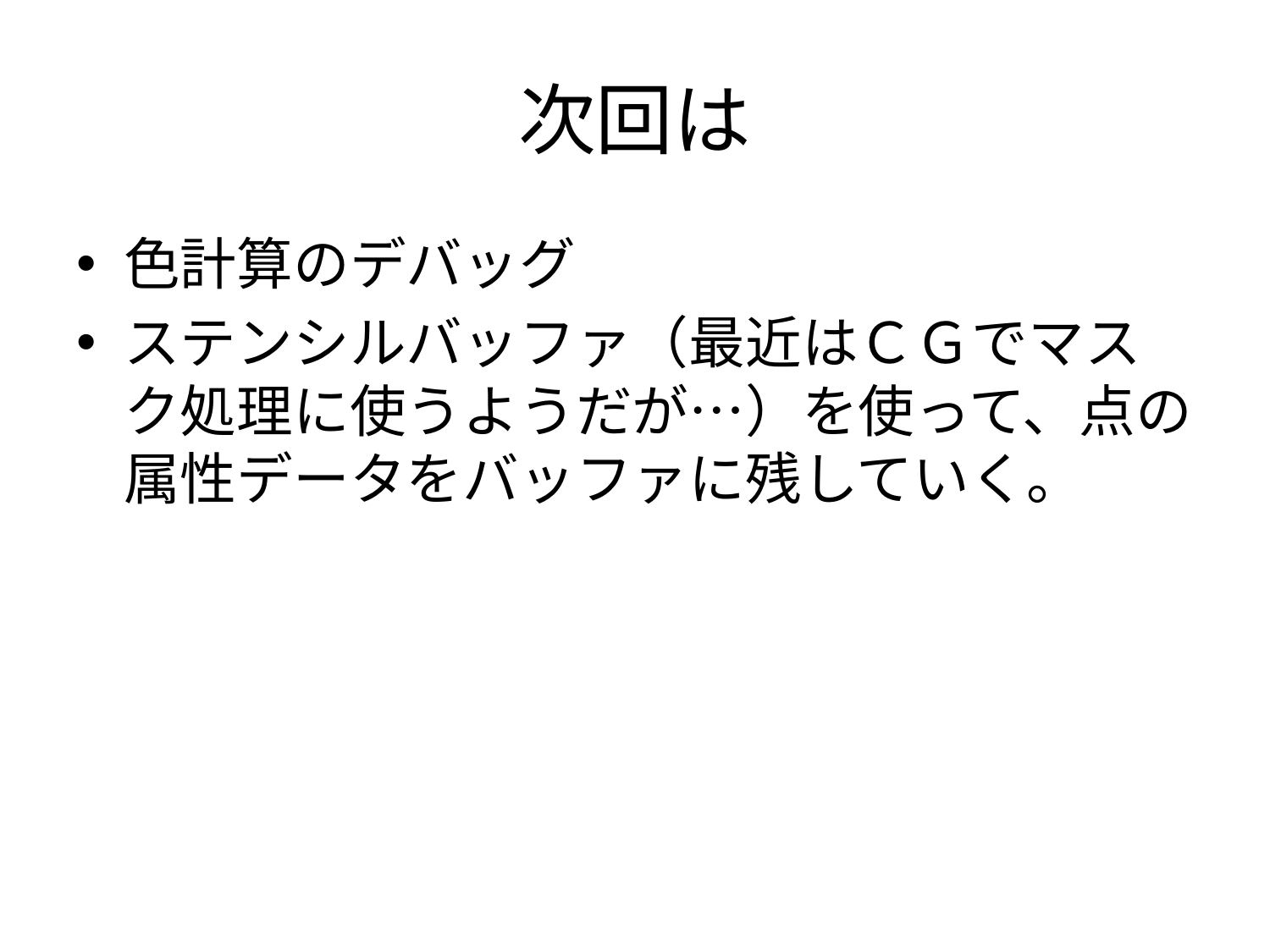

# 次回は
色計算のデバッグ
ステンシルバッファ（最近はＣＧでマスク処理に使うようだが…）を使って、点の属性データをバッファに残していく。